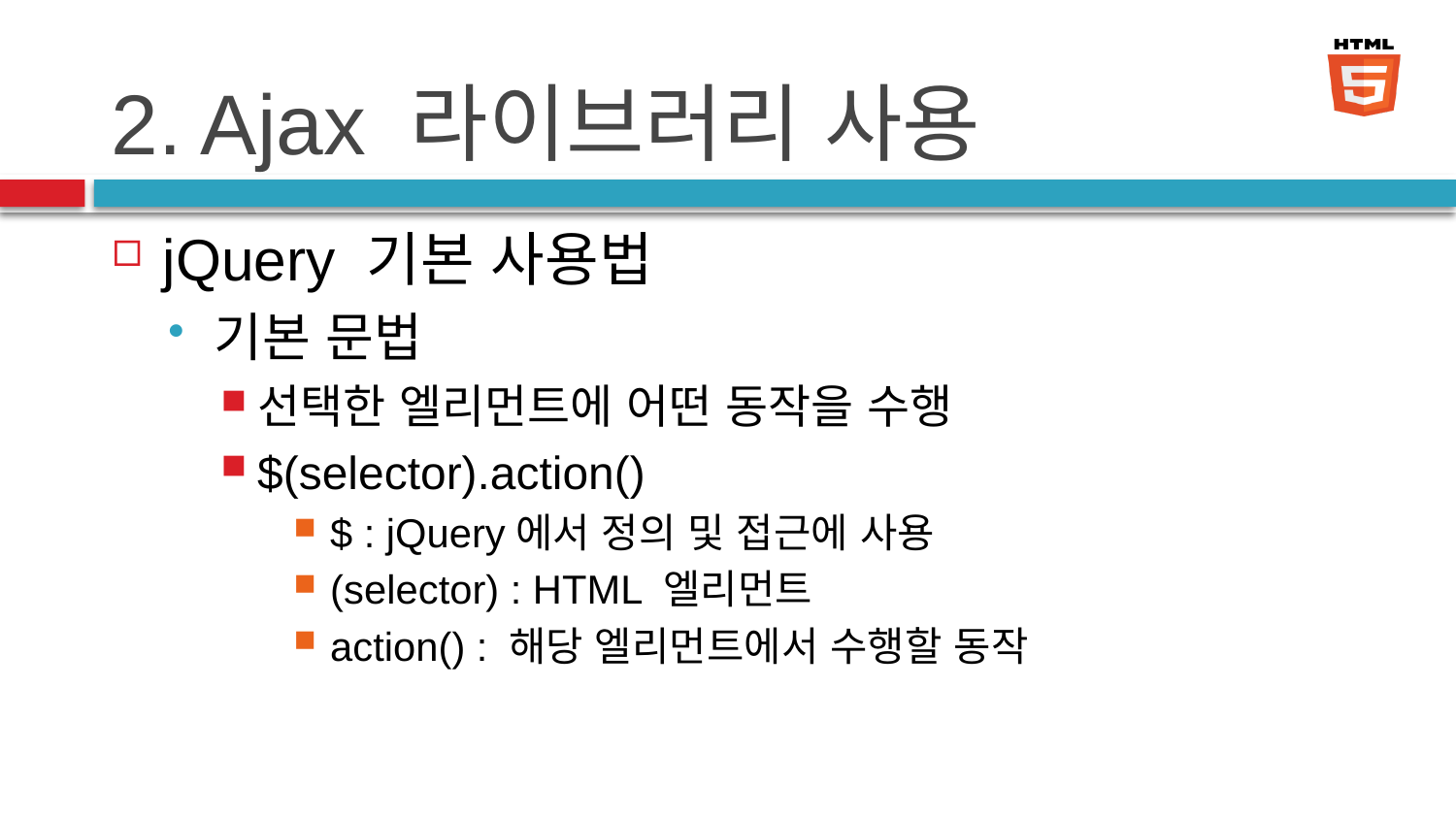

# 2. Ajax 라이브러리 사용
jQuery 기본 사용법
기본 문법
선택한 엘리먼트에 어떤 동작을 수행
$(selector).action()
$ : jQuery에서 정의 및 접근에 사용
(selector) : HTML 엘리먼트
action() : 해당 엘리먼트에서 수행할 동작